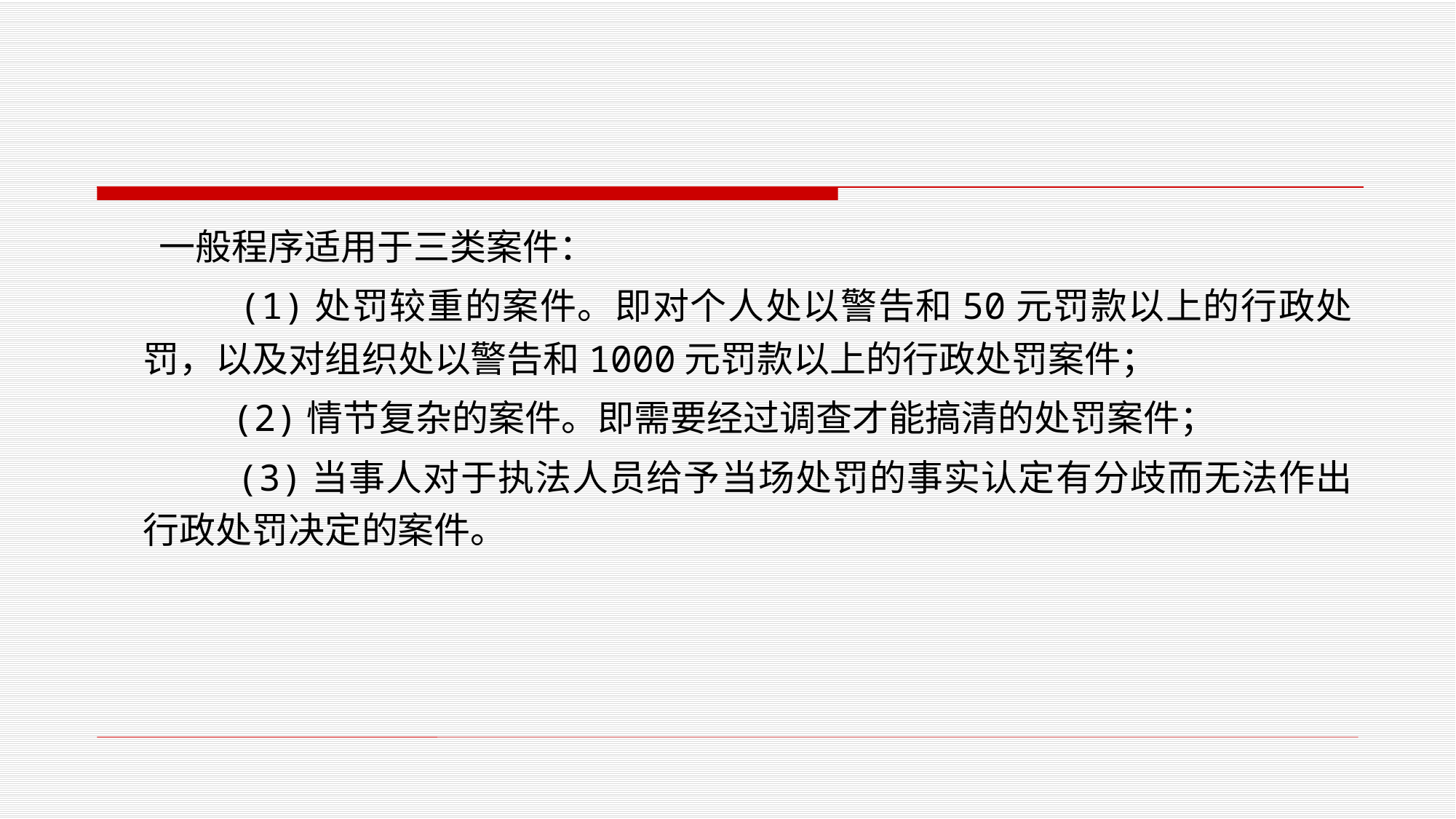

#
      一般程序适用于三类案件：
      (1)处罚较重的案件。即对个人处以警告和50元罚款以上的行政处罚，以及对组织处以警告和1000元罚款以上的行政处罚案件；
      (2)情节复杂的案件。即需要经过调查才能搞清的处罚案件；
      (3)当事人对于执法人员给予当场处罚的事实认定有分歧而无法作出行政处罚决定的案件。